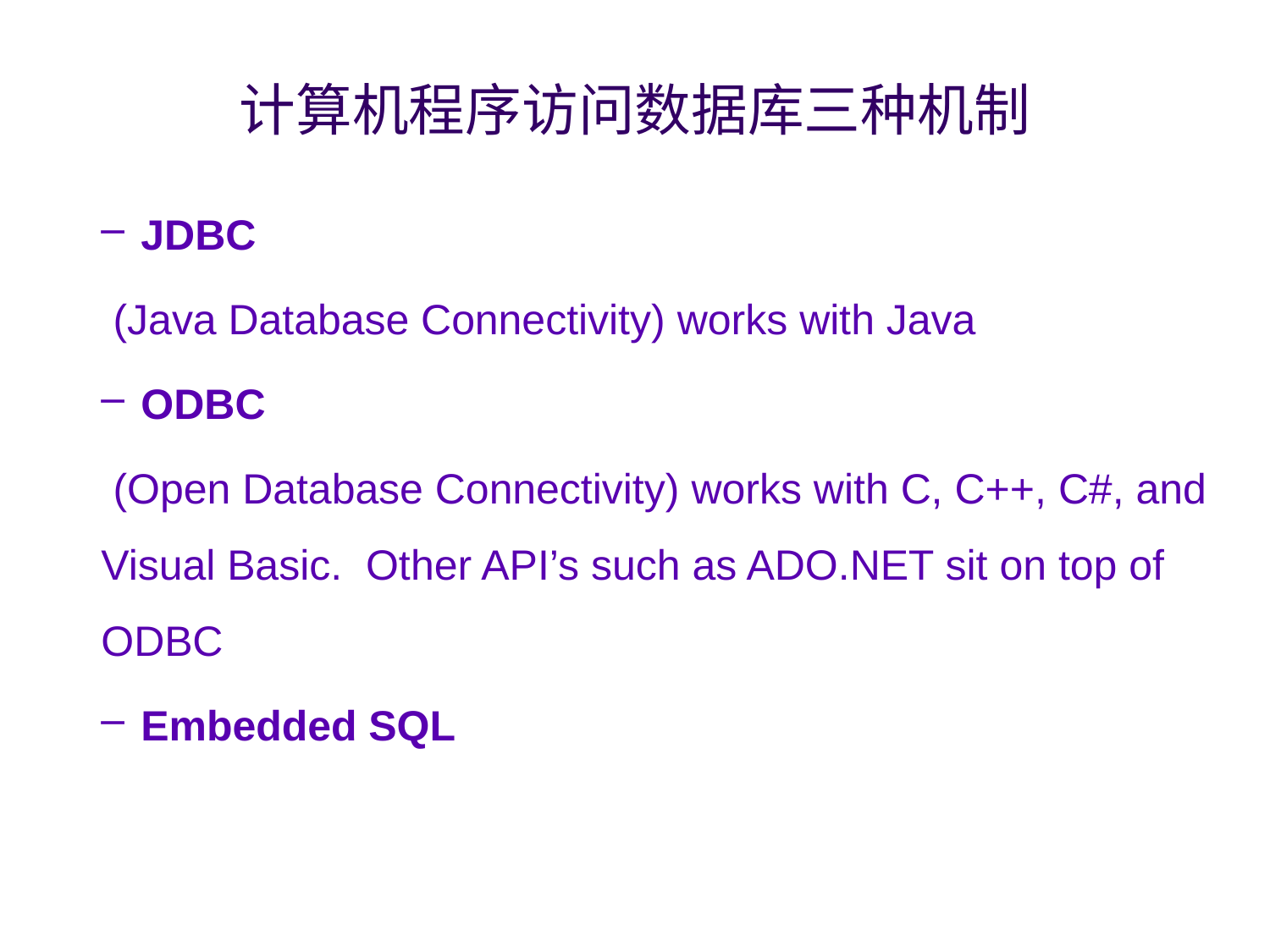

# 计算机程序访问数据库三种机制
JDBC
 (Java Database Connectivity) works with Java
ODBC
 (Open Database Connectivity) works with C, C++, C#, and Visual Basic.  Other API’s such as ADO.NET sit on top of ODBC
Embedded SQL